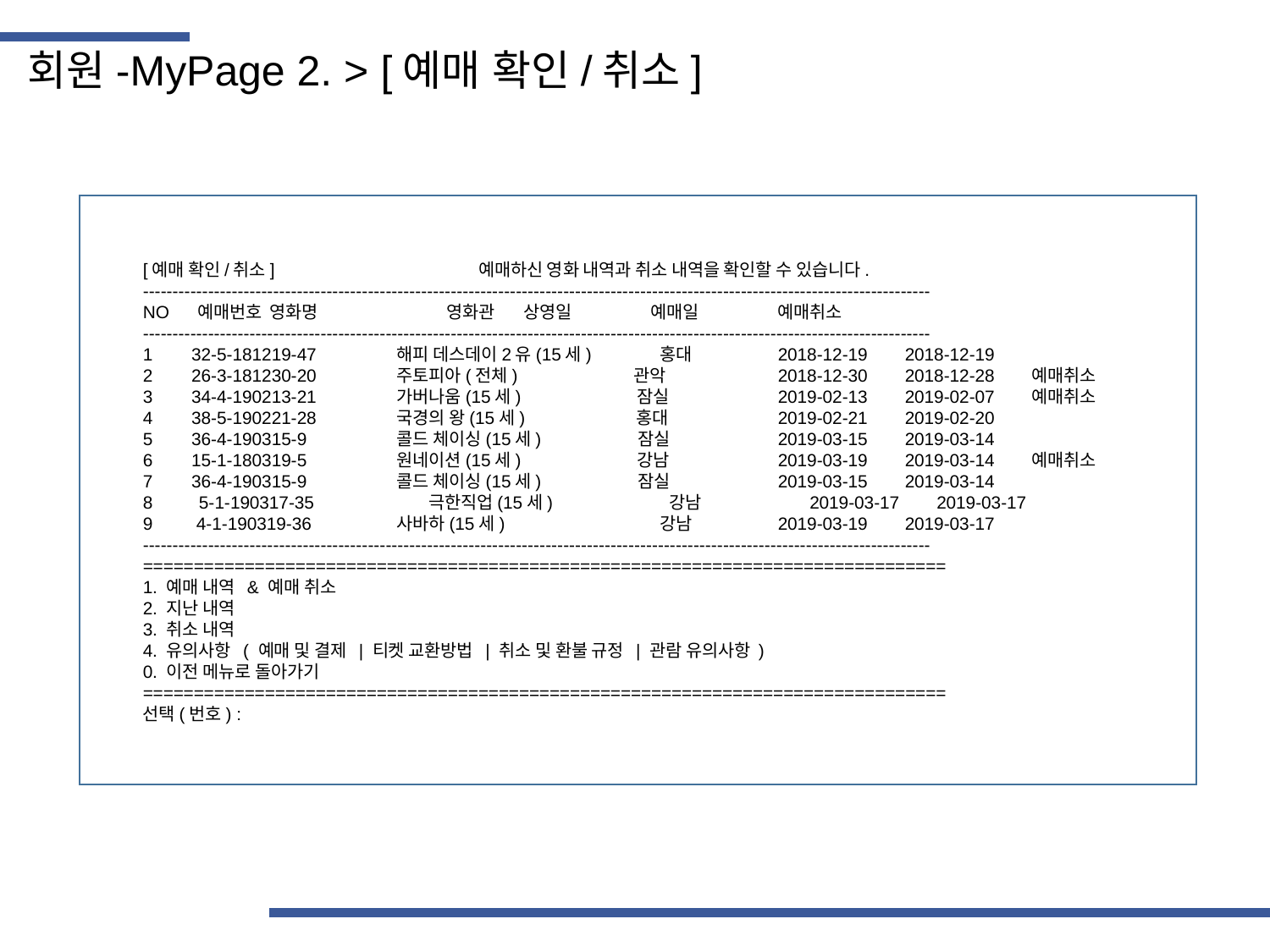

회원-MyPage 2. > [예매 확인/취소]

[예매 확인/취소]                                         예매하신 영화 내역과 취소 내역을 확인할 수 있습니다.
-------------------------------------------------------------------------------------------------------------------------------------
NO     예매번호	영화명                                영화관	상영일       	예매일       	예매취소
-------------------------------------------------------------------------------------------------------------------------------------
1        32-5-181219-47	해피 데스데이2유(15세) 	 홍대	2018-12-19	2018-12-19
2        26-3-181230-20	주토피아(전체)                       관악	2018-12-30	2018-12-28	예매취소
3        34-4-190213-21	가버나움(15세)                       잠실	2019-02-13	2019-02-07	예매취소
4        38-5-190221-28	국경의 왕(15세)                      홍대	2019-02-21	2019-02-20
5        36-4-190315-9	콜드 체이싱(15세)                   잠실	2019-03-15	2019-03-14
6        15-1-180319-5	원네이션(15세)                       강남	2019-03-19	2019-03-14	예매취소
7        36-4-190315-9	콜드 체이싱(15세)                   잠실	2019-03-15	2019-03-14
     5-1-190317-35	극한직업(15세)                       강남	2019-03-17	2019-03-17
9         4-1-190319-36	사바하(15세) 		 강남	2019-03-19	2019-03-17
-------------------------------------------------------------------------------------------------------------------------------------
===============================================================================
1. 예매 내역  & 예매 취소
2. 지난 내역
3. 취소 내역
4. 유의사항  ( 예매 및 결제  | 티켓 교환방법  | 취소 및 환불 규정  | 관람 유의사항 )
0. 이전 메뉴로 돌아가기
===============================================================================
선택(번호) :